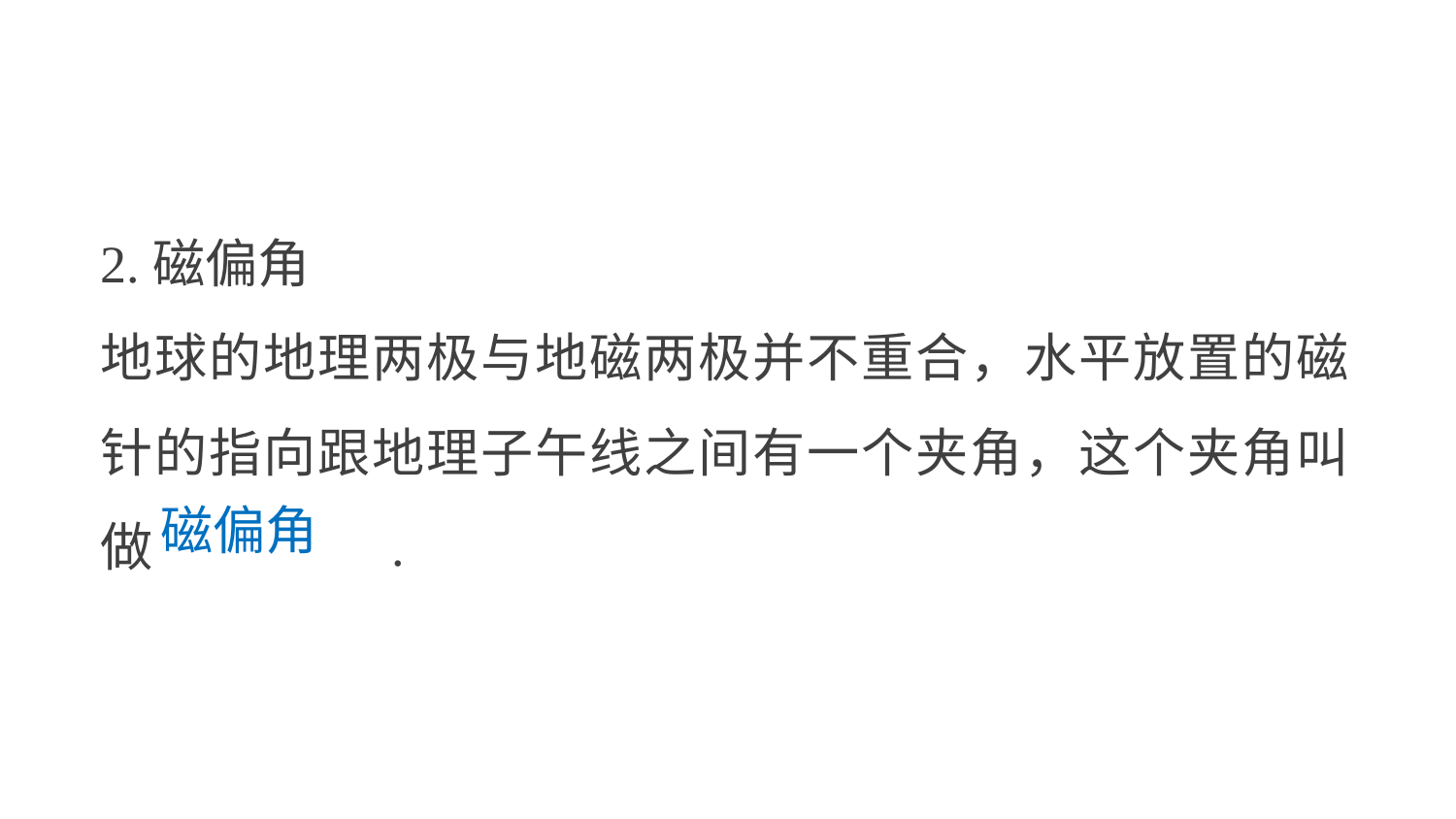

2.磁偏角
地球的地理两极与地磁两极并不重合，水平放置的磁针的指向跟地理子午线之间有一个夹角，这个夹角叫做		.
磁偏角